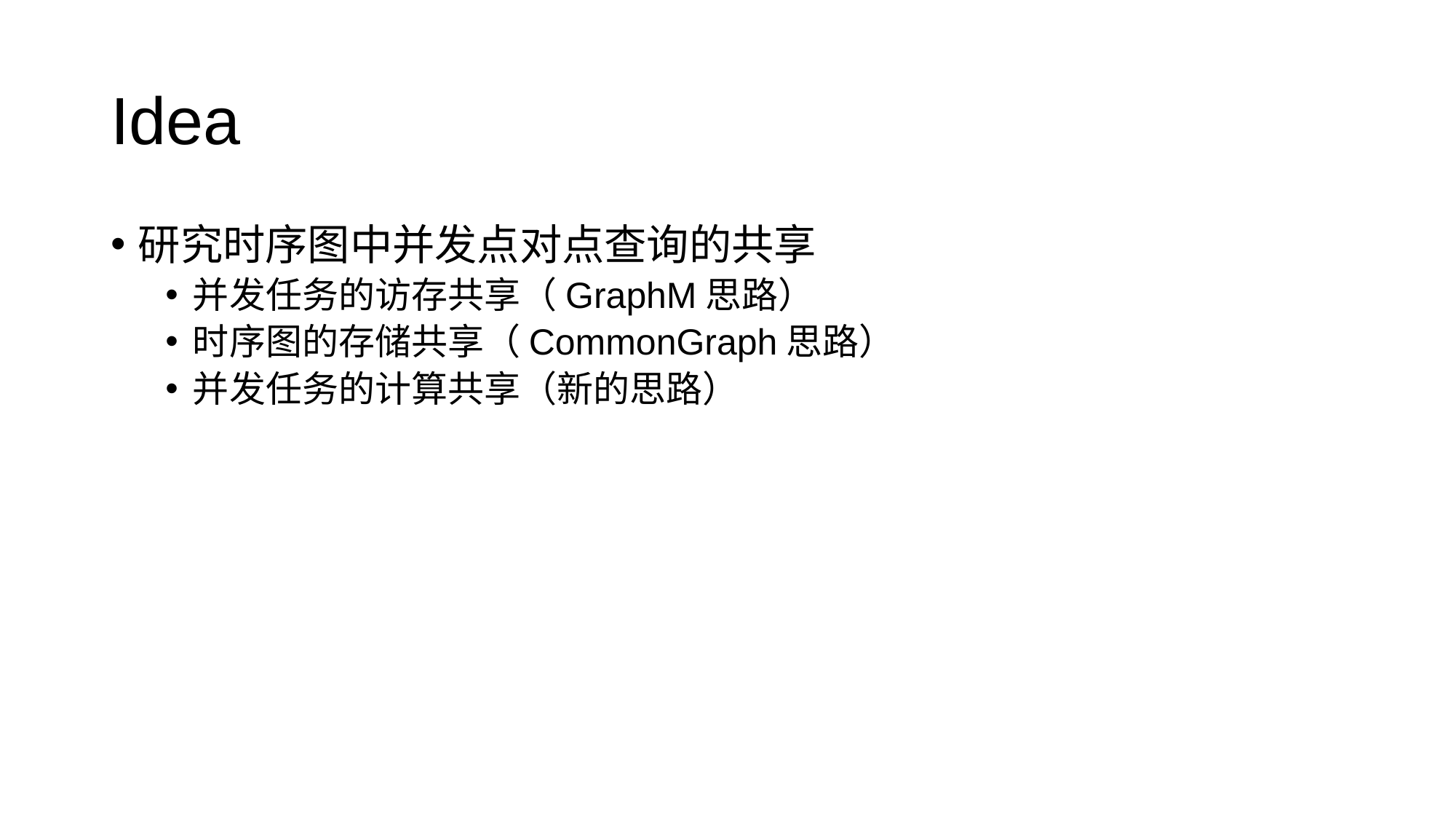

# Idea
研究时序图中并发点对点查询的共享
并发任务的访存共享（GraphM思路）
时序图的存储共享（CommonGraph思路）
并发任务的计算共享（新的思路）